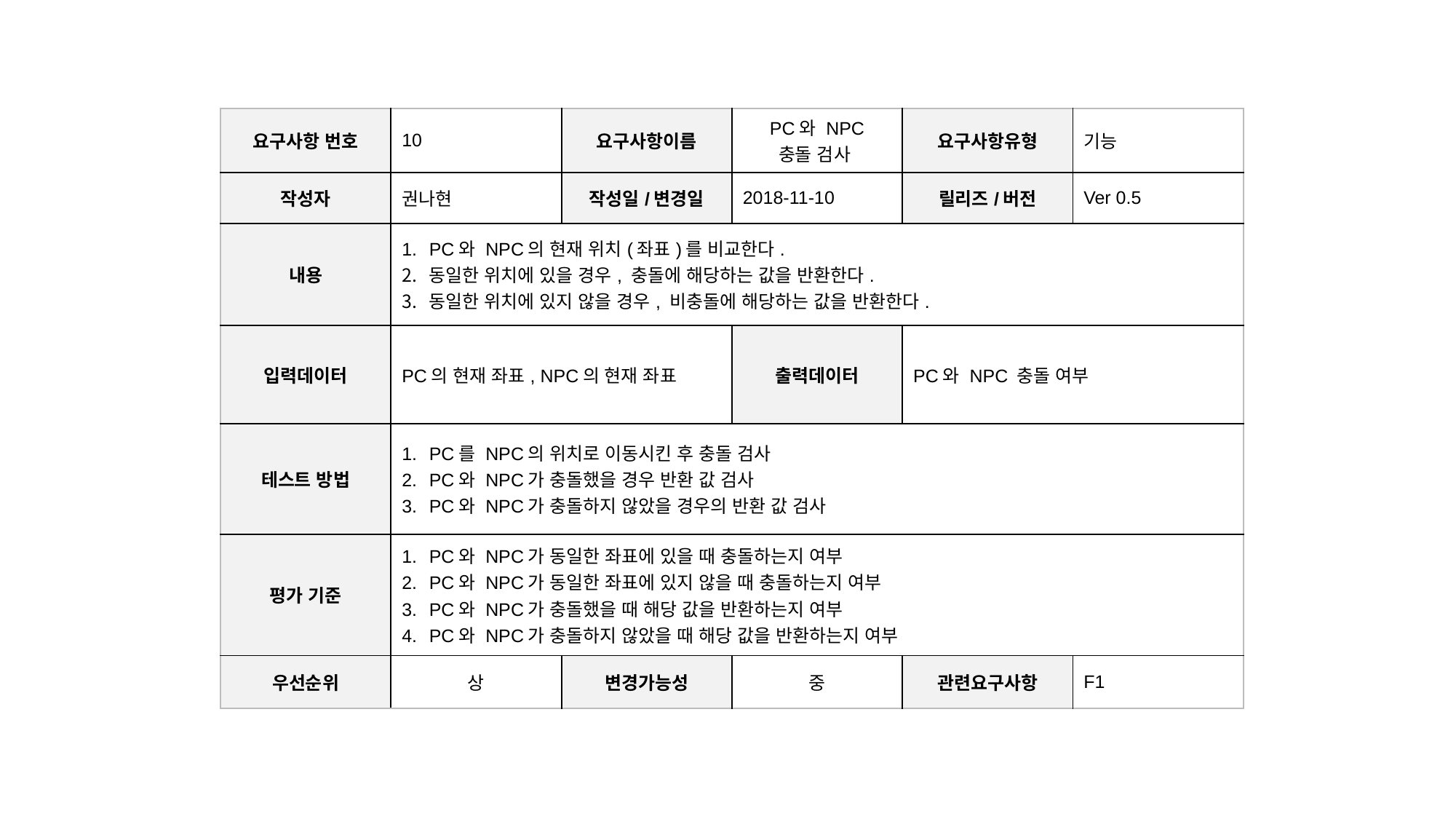

| 요구사항 번호 | 10 | 요구사항이름 | PC와 NPC 충돌 검사 | 요구사항유형 | 기능 |
| --- | --- | --- | --- | --- | --- |
| 작성자 | 권나현 | 작성일/변경일 | 2018-11-10 | 릴리즈/버전 | Ver 0.5 |
| 내용 | PC와 NPC의 현재 위치(좌표)를 비교한다. 동일한 위치에 있을 경우, 충돌에 해당하는 값을 반환한다. 동일한 위치에 있지 않을 경우, 비충돌에 해당하는 값을 반환한다. |  |  |  |  |
| 입력데이터 | PC의 현재 좌표, NPC의 현재 좌표 |  | 출력데이터 | PC와 NPC 충돌 여부 |  |
| 테스트 방법 | PC를 NPC의 위치로 이동시킨 후 충돌 검사 PC와 NPC가 충돌했을 경우 반환 값 검사 PC와 NPC가 충돌하지 않았을 경우의 반환 값 검사 |  |  |  |  |
| 평가 기준 | PC와 NPC가 동일한 좌표에 있을 때 충돌하는지 여부 PC와 NPC가 동일한 좌표에 있지 않을 때 충돌하는지 여부 PC와 NPC가 충돌했을 때 해당 값을 반환하는지 여부 PC와 NPC가 충돌하지 않았을 때 해당 값을 반환하는지 여부 |  |  |  |  |
| 우선순위 | 상 | 변경가능성 | 중 | 관련요구사항 | F1 |